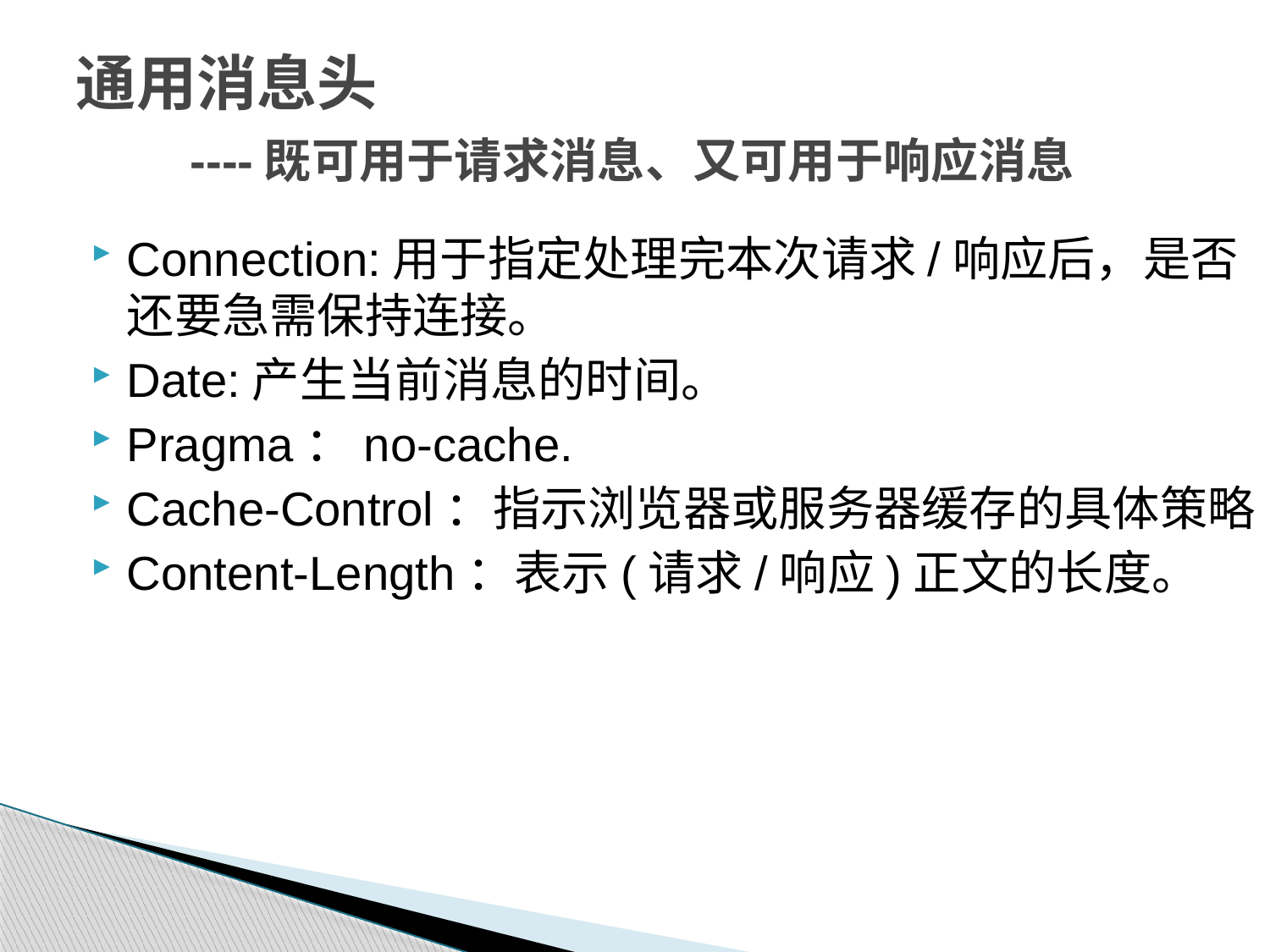

# 通用消息头 ----既可用于请求消息、又可用于响应消息
Connection:用于指定处理完本次请求/响应后，是否还要急需保持连接。
Date:产生当前消息的时间。
Pragma：no-cache.
Cache-Control：指示浏览器或服务器缓存的具体策略
Content-Length：表示(请求/响应)正文的长度。